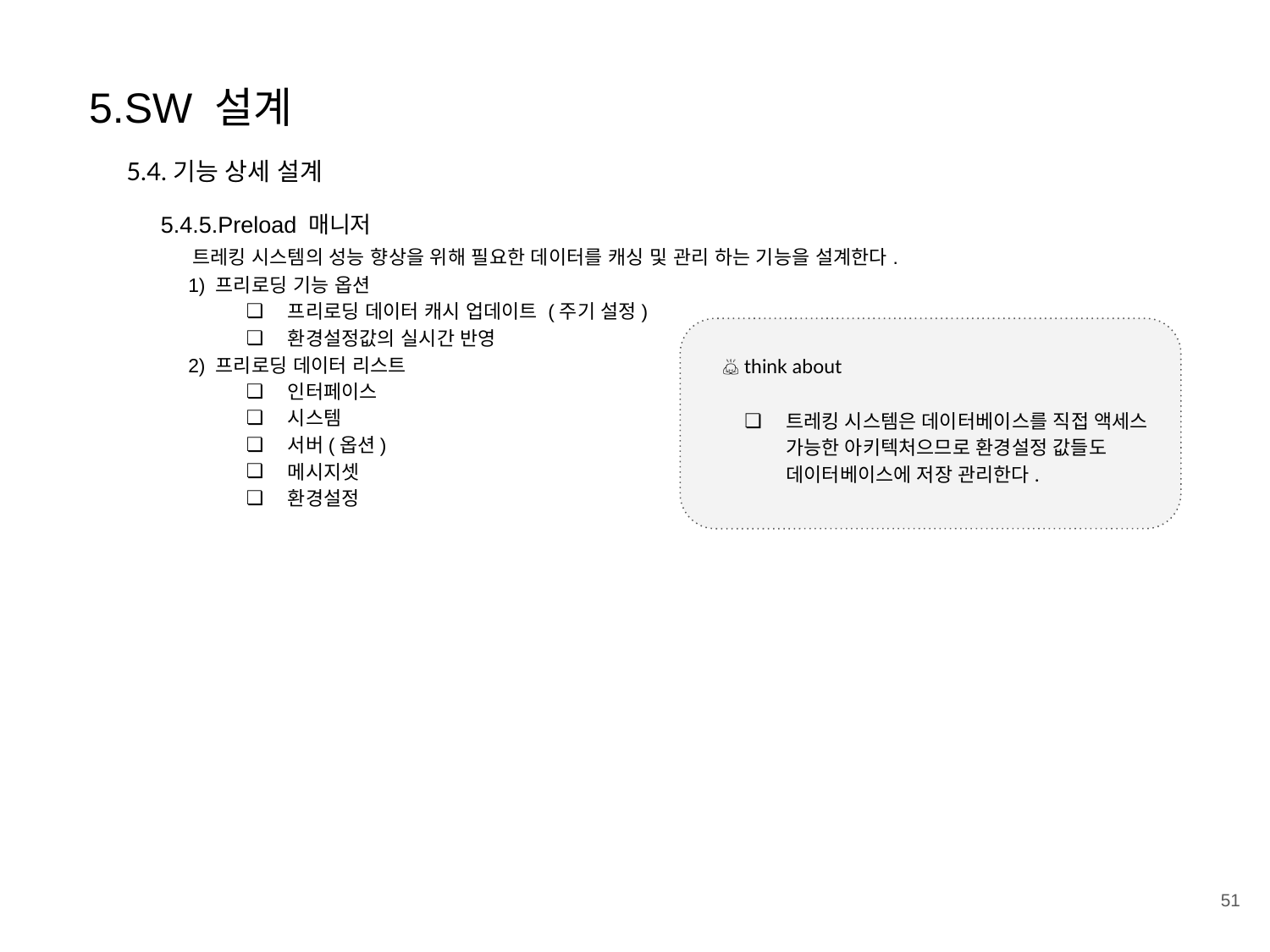

5.SW 설계
5.4.기능 상세 설계
5.4.5.Preload 매니저
     트레킹 시스템의 성능 향상을 위해 필요한 데이터를 캐싱 및 관리 하는 기능을 설계한다.
     1) 프리로딩 기능 옵션
프리로딩 데이터 캐시 업데이트 (주기 설정)
환경설정값의 실시간 반영
     2) 프리로딩 데이터 리스트
인터페이스
시스템
서버(옵션)
메시지셋
환경설정

🙇 think about
트레킹 시스템은 데이터베이스를 직접 액세스 가능한 아키텍처으므로 환경설정 값들도 데이터베이스에 저장 관리한다.
51